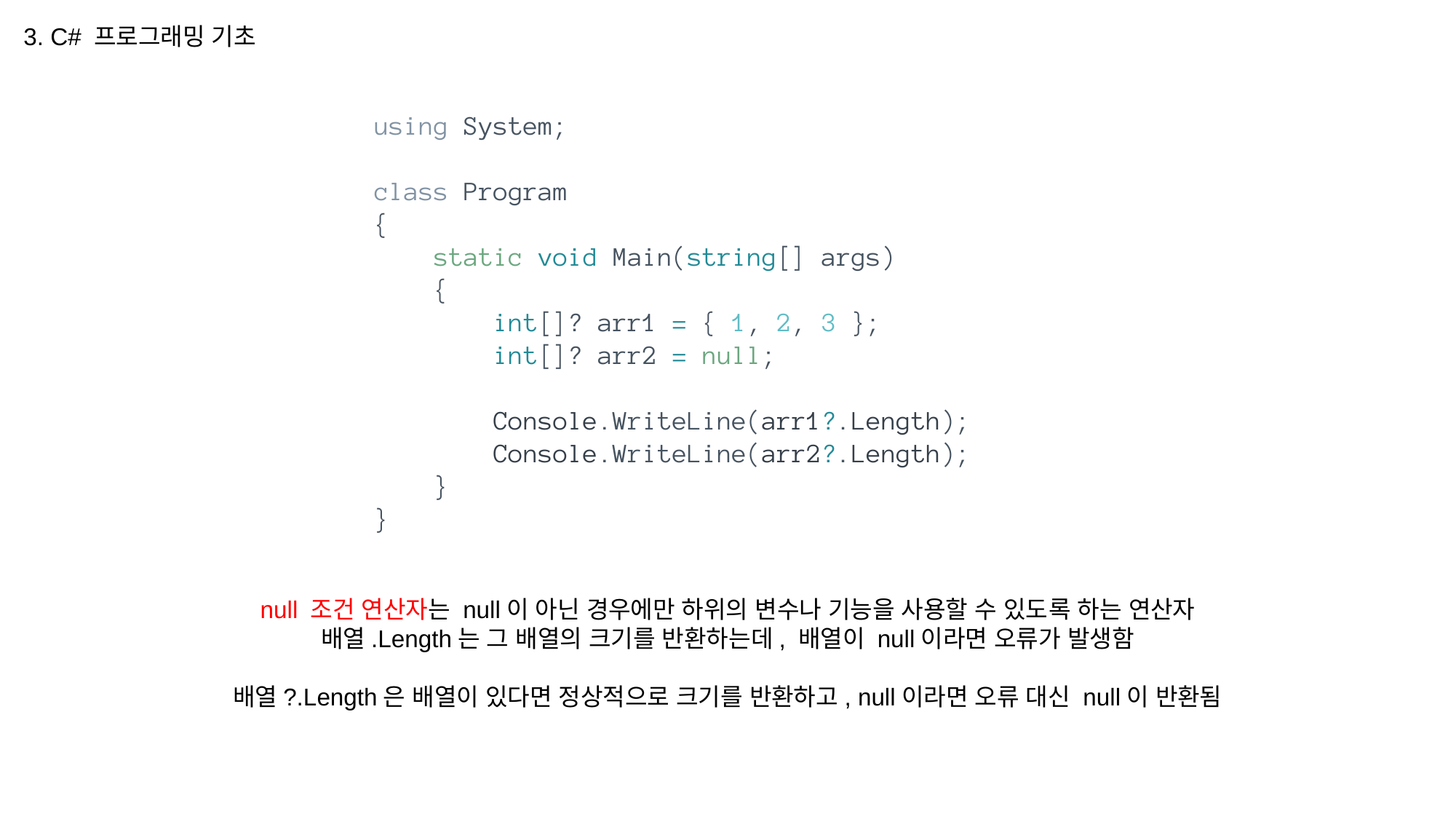

3. C# 프로그래밍 기초
using System;
class Program
{
    static void Main(string[] args)
    {
        int[]? arr1 = { 1, 2, 3 };
        int[]? arr2 = null;
        Console.WriteLine(arr1?.Length);
        Console.WriteLine(arr2?.Length);
    }
}
null 조건 연산자는 null이 아닌 경우에만 하위의 변수나 기능을 사용할 수 있도록 하는 연산자
배열.Length는 그 배열의 크기를 반환하는데, 배열이 null이라면 오류가 발생함

배열?.Length은 배열이 있다면 정상적으로 크기를 반환하고, null이라면 오류 대신 null이 반환됨